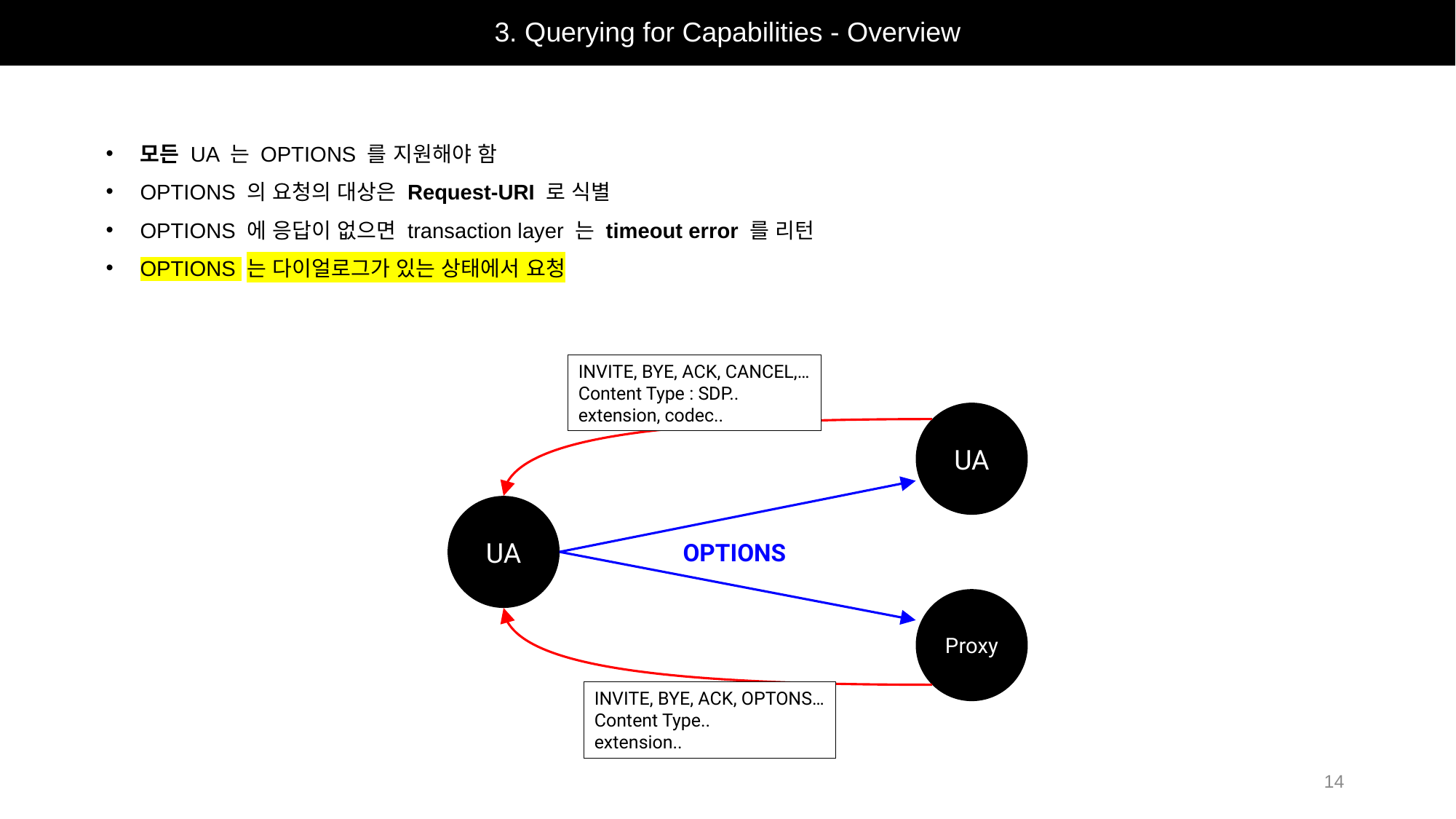

# 3. Querying for Capabilities - Overview
모든 UA 는 OPTIONS 를 지원해야 함
OPTIONS 의 요청의 대상은 Request-URI 로 식별
OPTIONS 에 응답이 없으면 transaction layer 는 timeout error 를 리턴
OPTIONS 는 다이얼로그가 있는 상태에서 요청
INVITE, BYE, ACK, CANCEL,…
Content Type : SDP..
extension, codec..
UA
UA
OPTIONS
Proxy
INVITE, BYE, ACK, OPTONS…
Content Type..
extension..
14